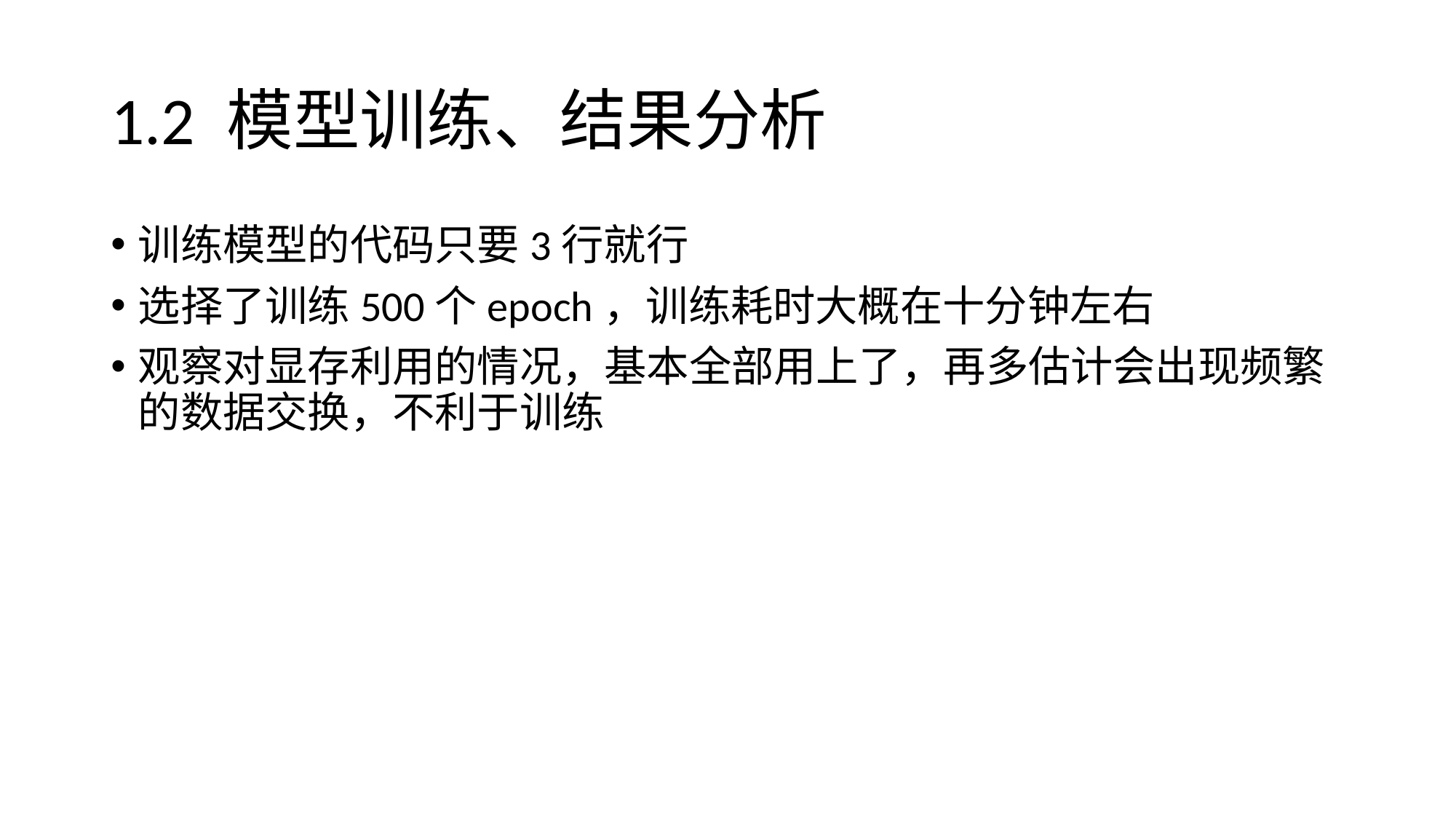

# 1.2 模型训练、结果分析
训练模型的代码只要3行就行
选择了训练500个epoch，训练耗时大概在十分钟左右
观察对显存利用的情况，基本全部用上了，再多估计会出现频繁的数据交换，不利于训练